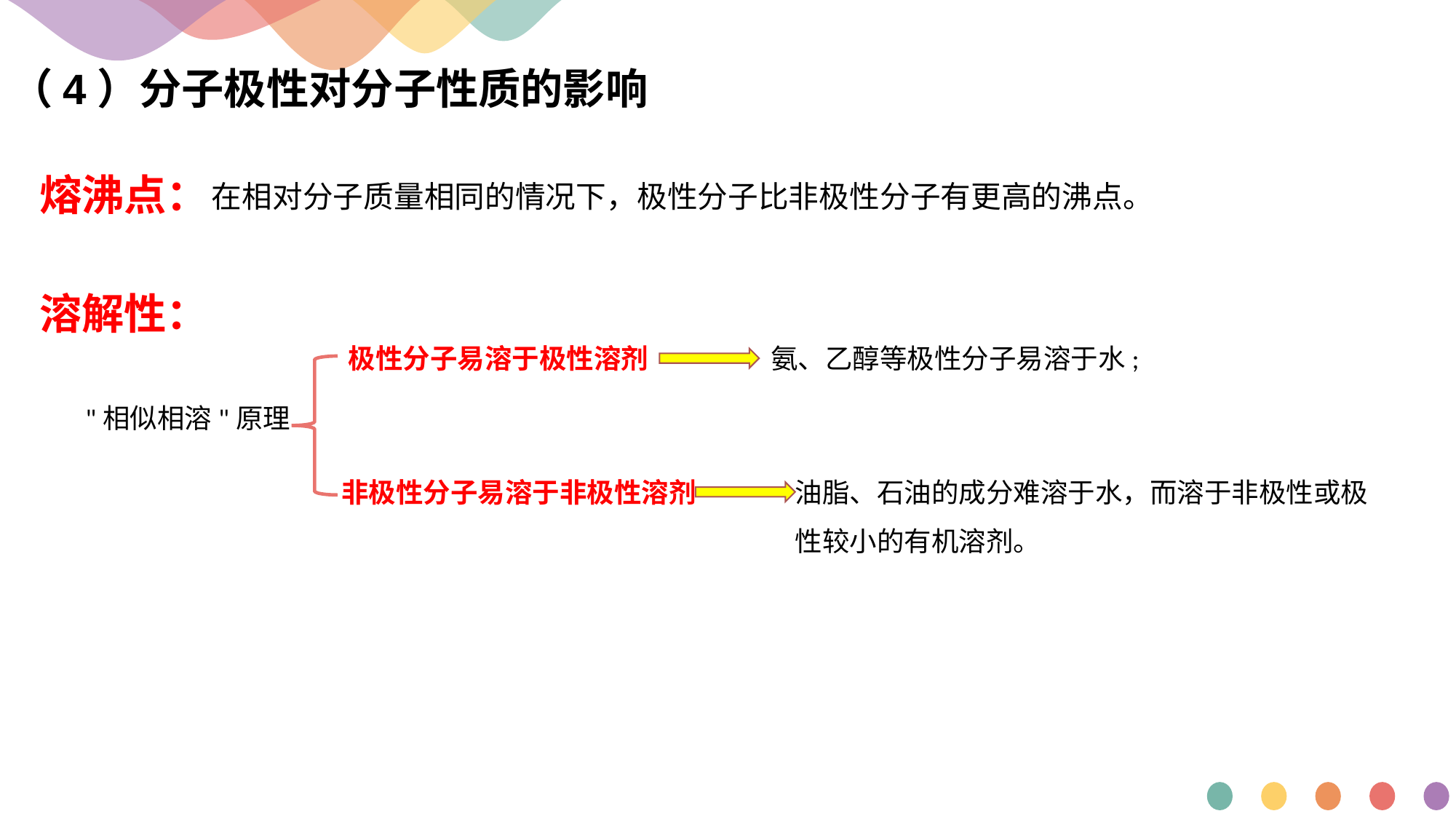

（4）分子极性对分子性质的影响
熔沸点：
在相对分子质量相同的情况下，极性分子比非极性分子有更高的沸点。
溶解性：
极性分子易溶于极性溶剂
氨、乙醇等极性分子易溶于水;

"相似相溶"原理
油脂、石油的成分难溶于水，而溶于非极性或极性较小的有机溶剂。
非极性分子易溶于非极性溶剂